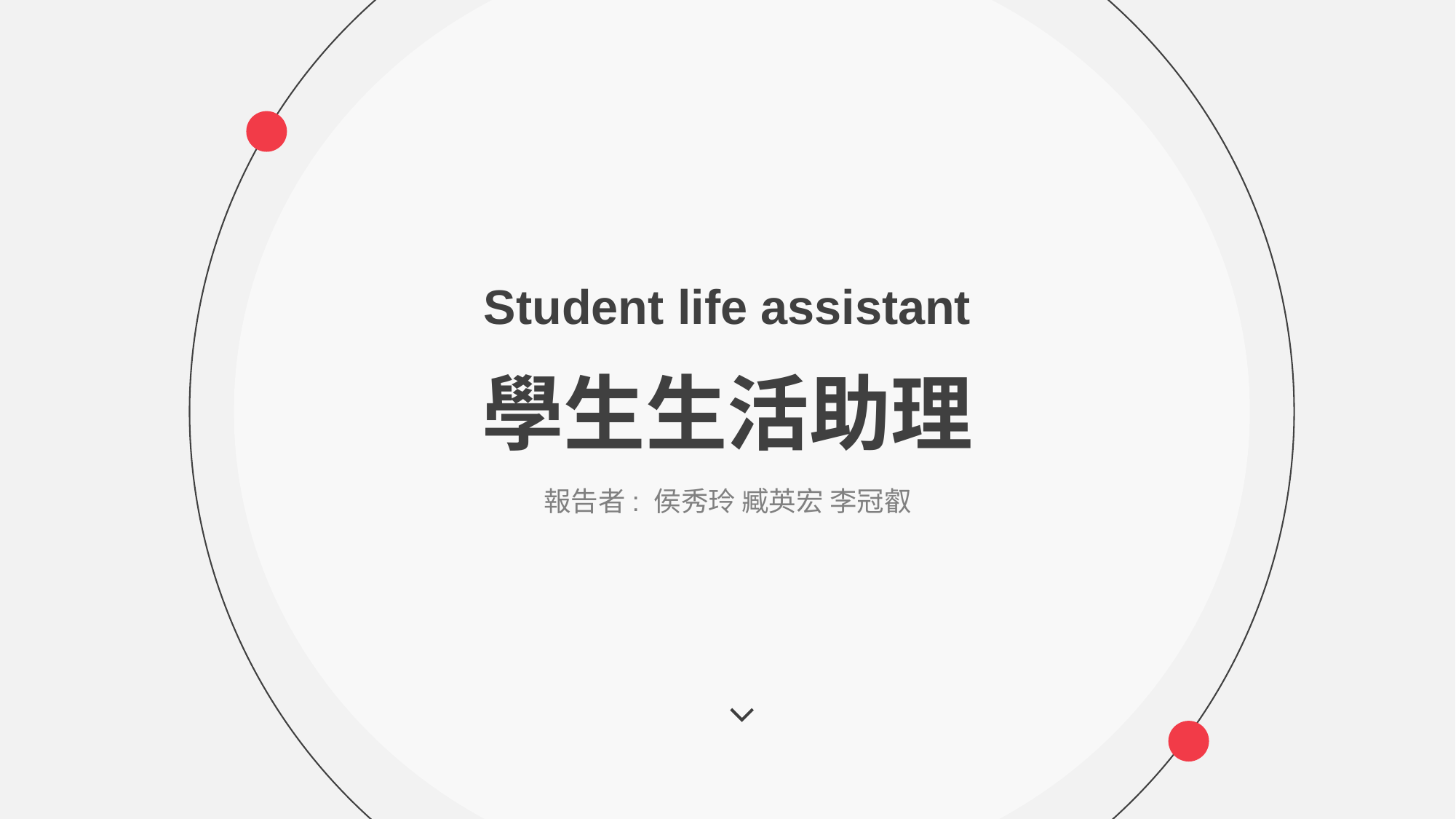

Student life assistant
學生生活助理
報告者: 侯秀玲 臧英宏 李冠叡